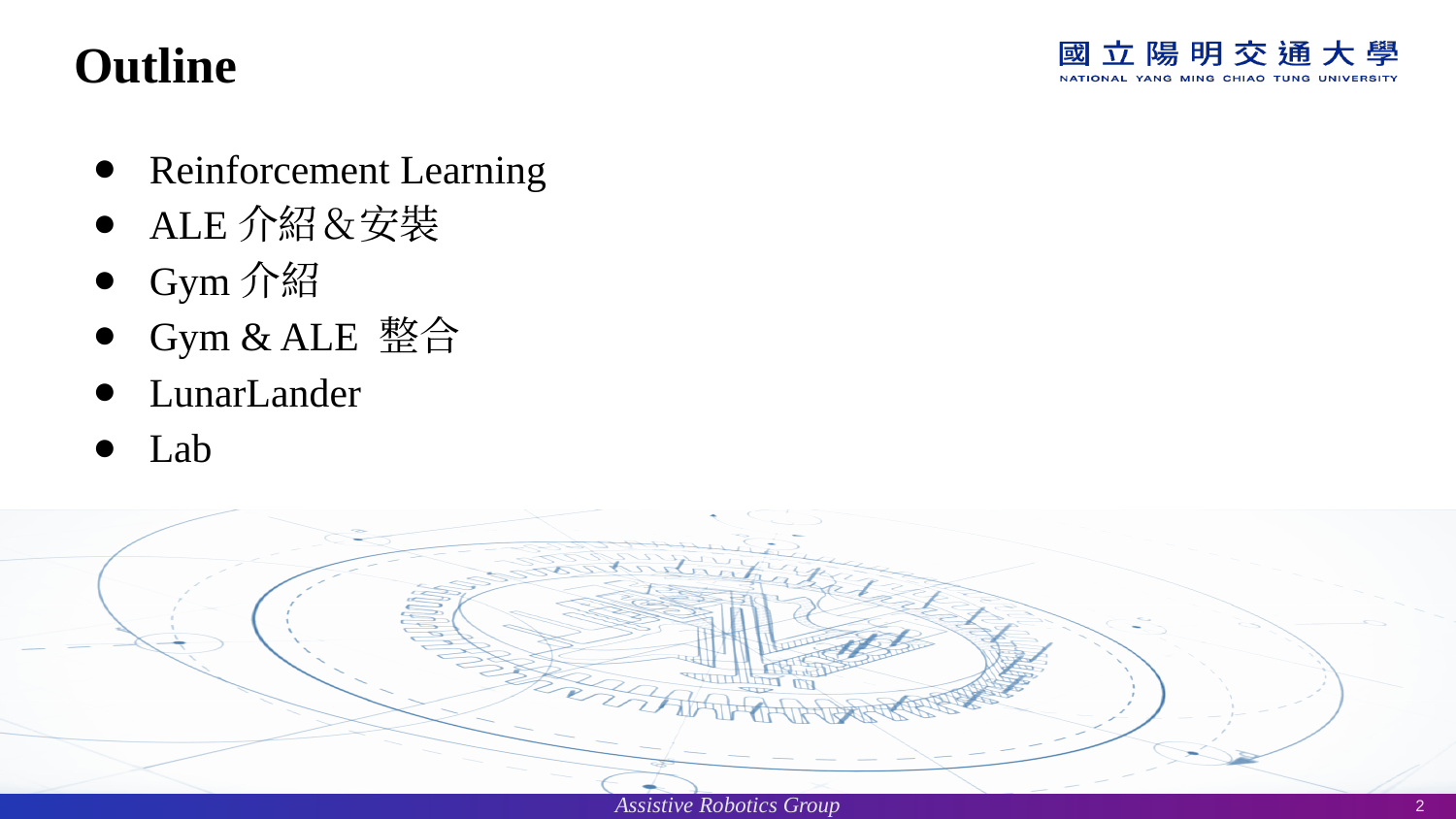

Outline

Reinforcement Learning
ALE介紹＆安裝
Gym介紹
Gym & ALE 整合
LunarLander
Lab